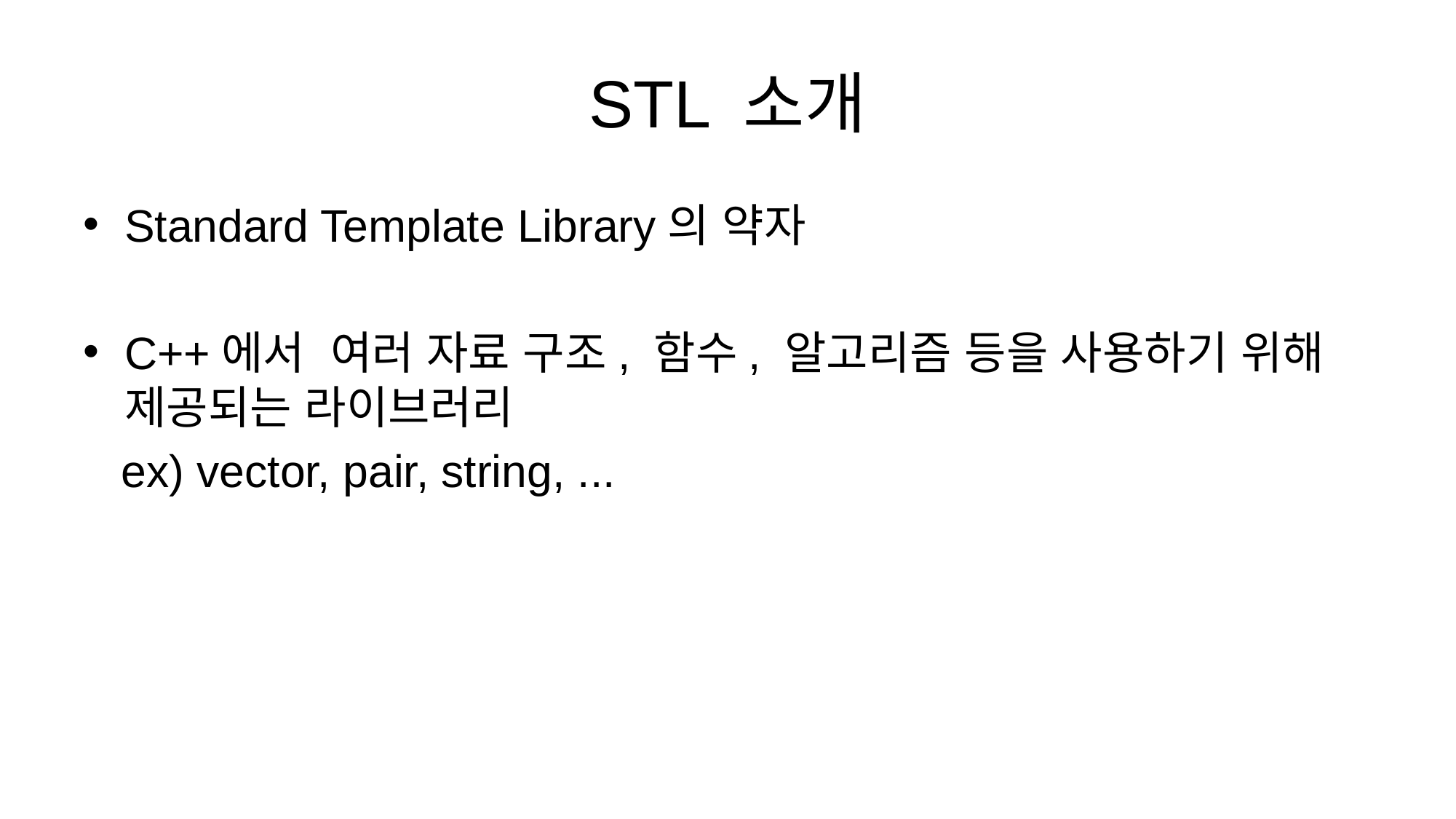

# STL 소개
Standard Template Library의 약자

C++에서  여러 자료 구조, 함수, 알고리즘 등을 사용하기 위해 제공되는 라이브러리
   ex) vector, pair, string, ...